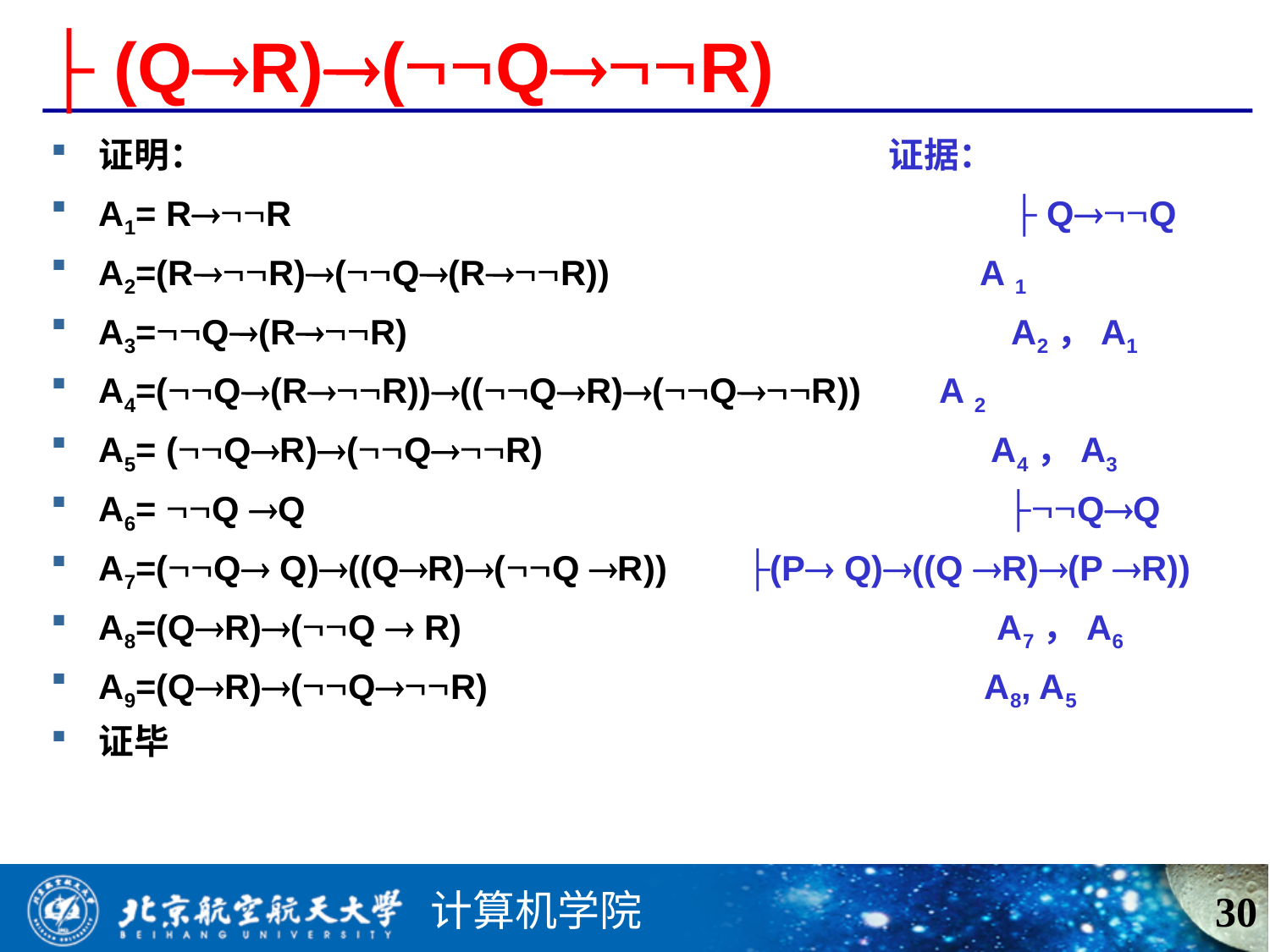

# ├ (Q→R)→(¬¬Q→¬¬R)
证明：                                                                                     证据：
A1= R→¬¬R                                                                          ├ Q→¬¬Q
A2=(R→¬¬R)→(¬¬Q→(R→¬¬R))                                      A 1
A3=¬¬Q→(R→¬¬R)                                                              A2，A1
A4=(¬¬Q→(R→¬¬R))→((¬¬Q→R)→(¬¬Q→¬¬R))        A 2
A5= (¬¬Q→R)→(¬¬Q→¬¬R)                                              A4，A3
A6= ¬¬Q →Q                                                                        ├¬¬Q→Q
A7=(¬¬Q→ Q)→((Q→R)→(¬¬Q →R))        ├(P→ Q)→((Q →R)→(P →R))
A8=(Q→R)→(¬¬Q → R)                                                       A7，A6
A9=(Q→R)→(¬¬Q→¬¬R)                                                   A8, A5
证毕